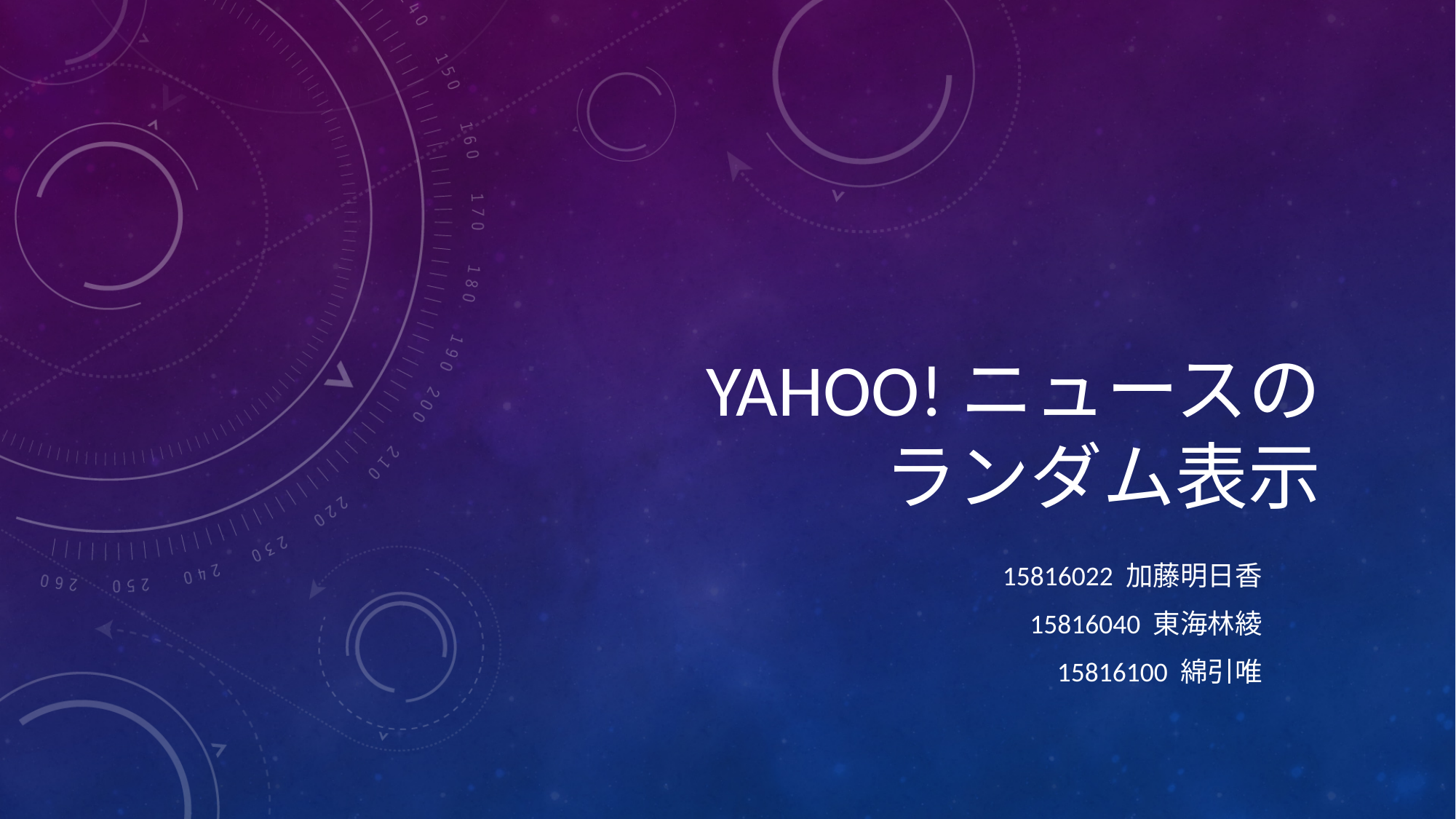

# Yahoo!ニュースの ランダム表示
15816022 加藤明日香
15816040 東海林綾
15816100 綿引唯